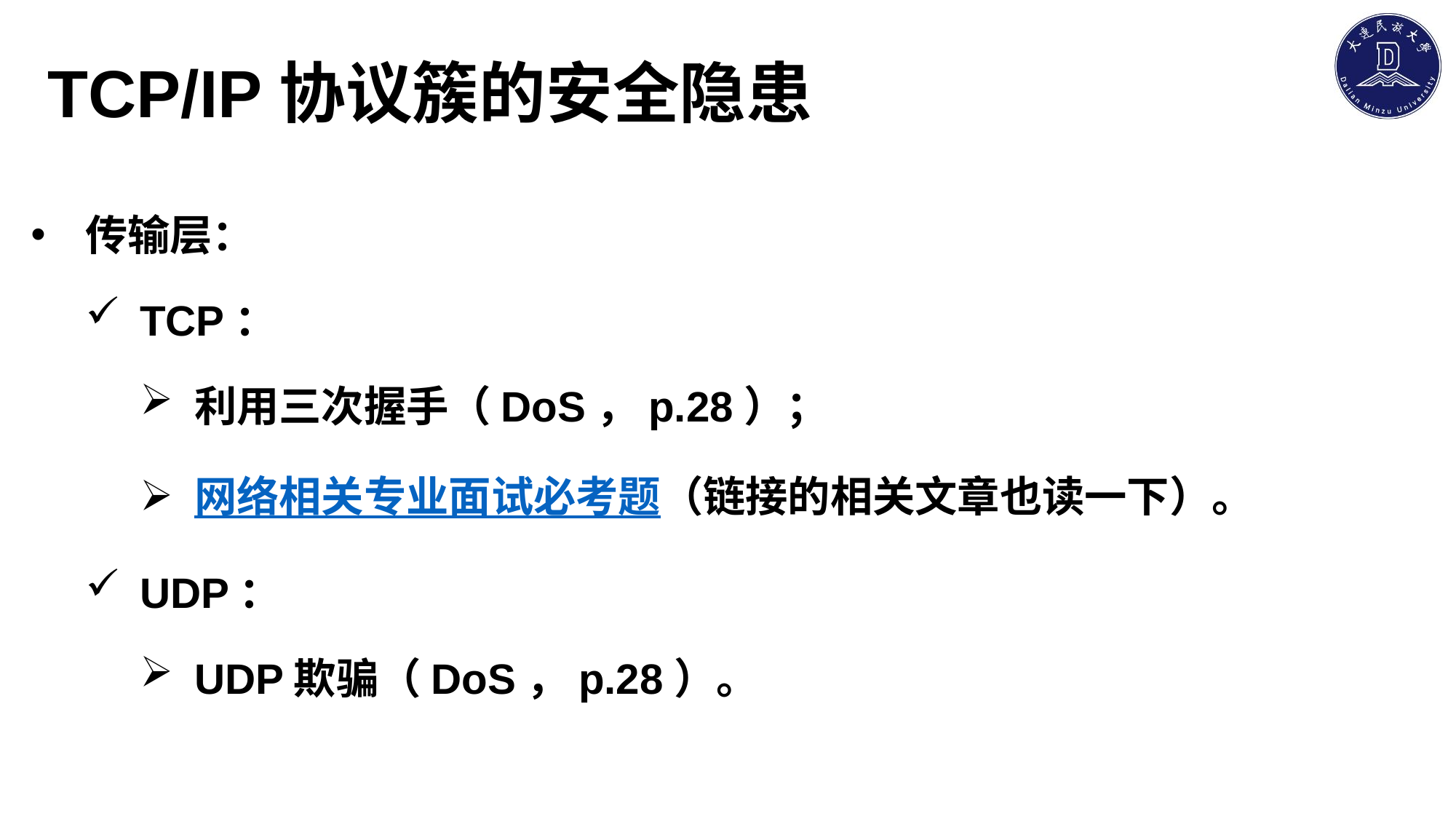

# TCP/IP协议簇的安全隐患
传输层：
TCP：
利用三次握手（DoS，p.28）；
网络相关专业面试必考题（链接的相关文章也读一下）。
UDP：
UDP欺骗（DoS，p.28）。